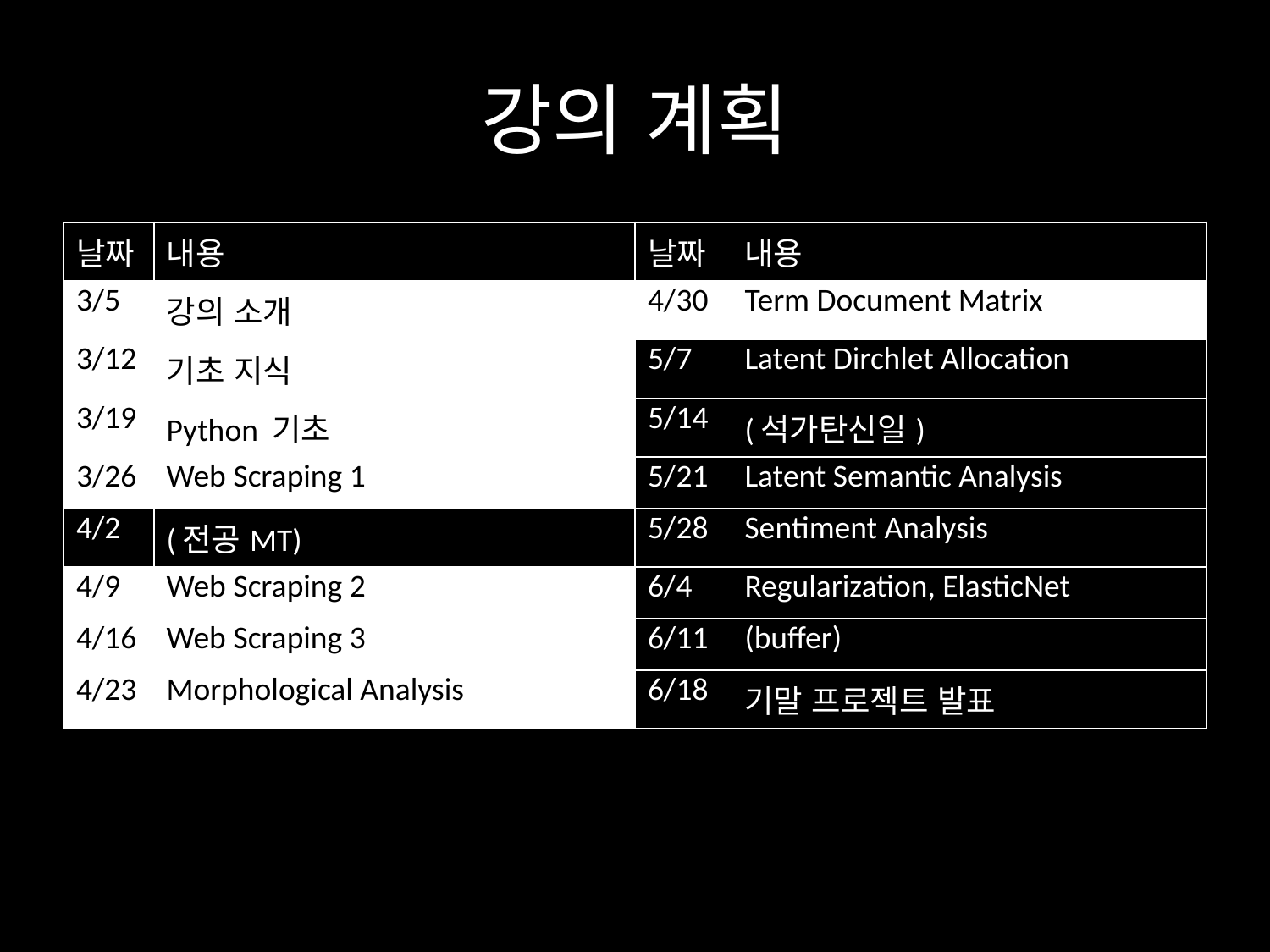

# 강의 계획
| 날짜 | 내용 | 날짜 | 내용 |
| --- | --- | --- | --- |
| 3/5 | 강의 소개 | 4/30 | Term Document Matrix |
| 3/12 | 기초 지식 | 5/7 | Latent Dirchlet Allocation |
| 3/19 | Python 기초 | 5/14 | (석가탄신일) |
| 3/26 | Web Scraping 1 | 5/21 | Latent Semantic Analysis |
| 4/2 | (전공MT) | 5/28 | Sentiment Analysis |
| 4/9 | Web Scraping 2 | 6/4 | Regularization, ElasticNet |
| 4/16 | Web Scraping 3 | 6/11 | (buffer) |
| 4/23 | Morphological Analysis | 6/18 | 기말 프로젝트 발표 |